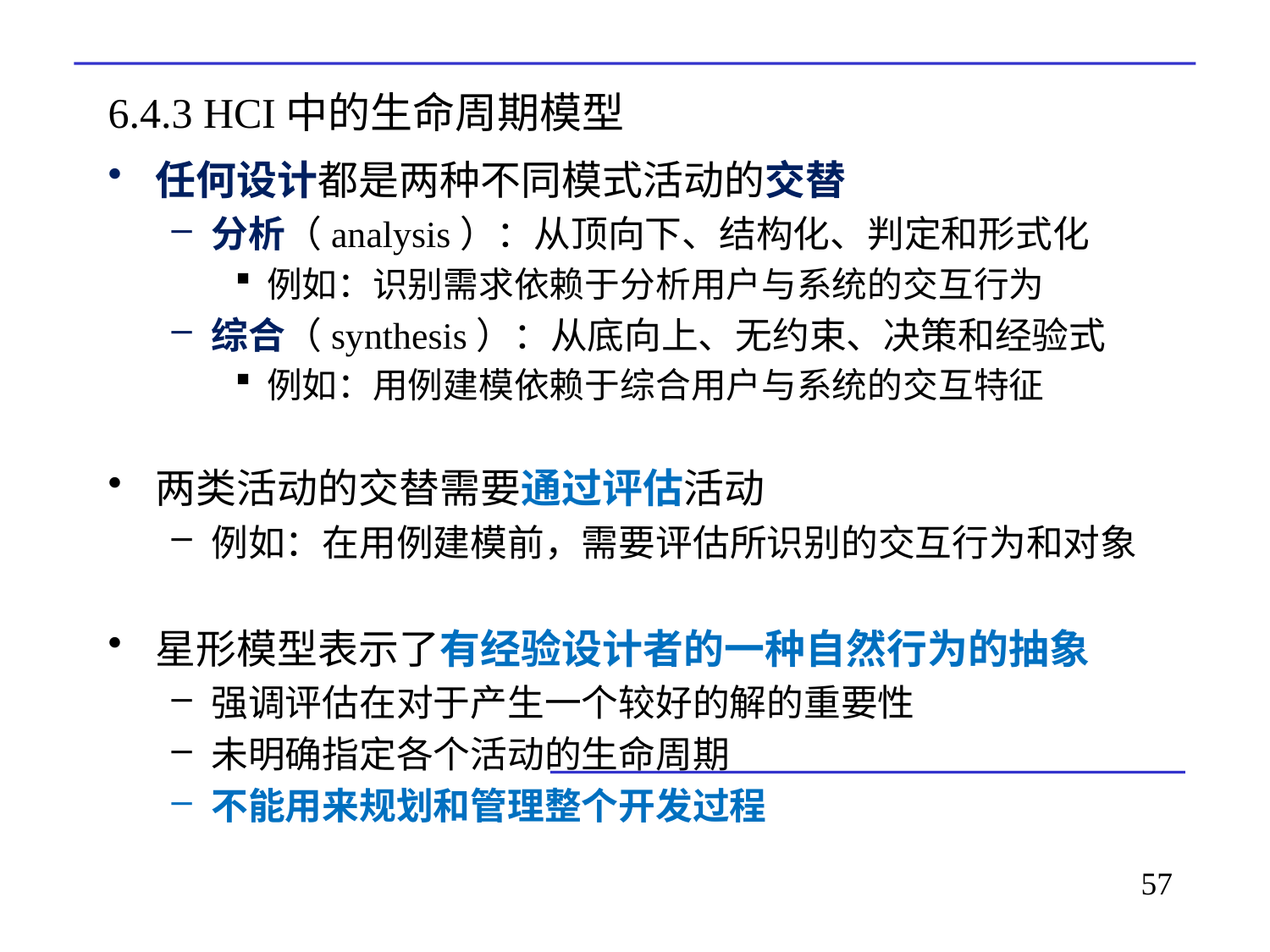

# 6.4.3 HCI中的生命周期模型
任何设计都是两种不同模式活动的交替
分析（analysis）：从顶向下、结构化、判定和形式化
例如：识别需求依赖于分析用户与系统的交互行为
综合（synthesis）：从底向上、无约束、决策和经验式
例如：用例建模依赖于综合用户与系统的交互特征

两类活动的交替需要通过评估活动
例如：在用例建模前，需要评估所识别的交互行为和对象

星形模型表示了有经验设计者的一种自然行为的抽象
强调评估在对于产生一个较好的解的重要性
未明确指定各个活动的生命周期
不能用来规划和管理整个开发过程
57